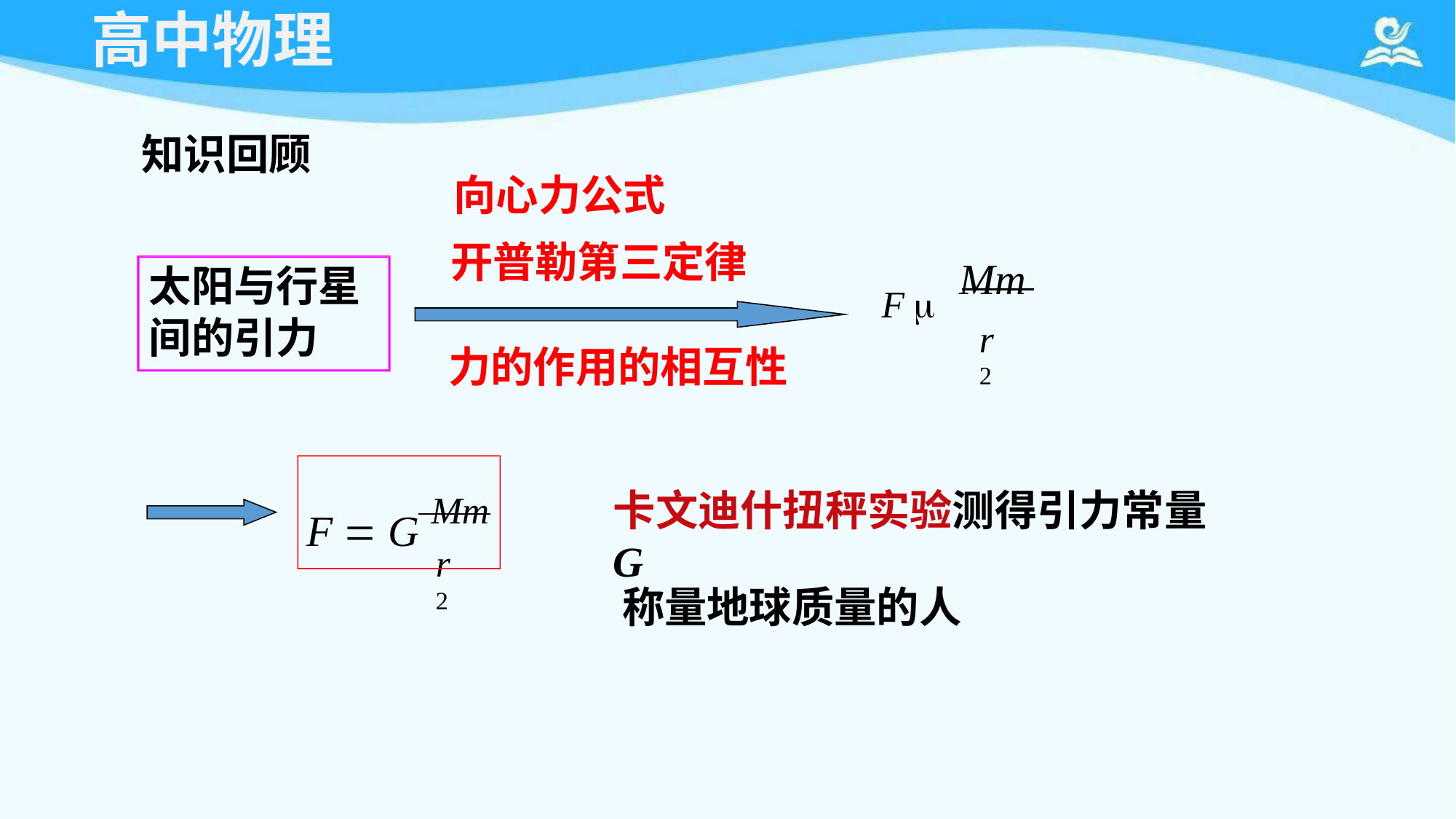

# 高中物理
知识回顾
向心力公式
开普勒第三定律
F μ Mm

太阳与行星 间的引力
r 2

力的作用的相互性

F = G Mm
卡文迪什扭秤实验测得引力常量G
r 2

称量地球质量的人